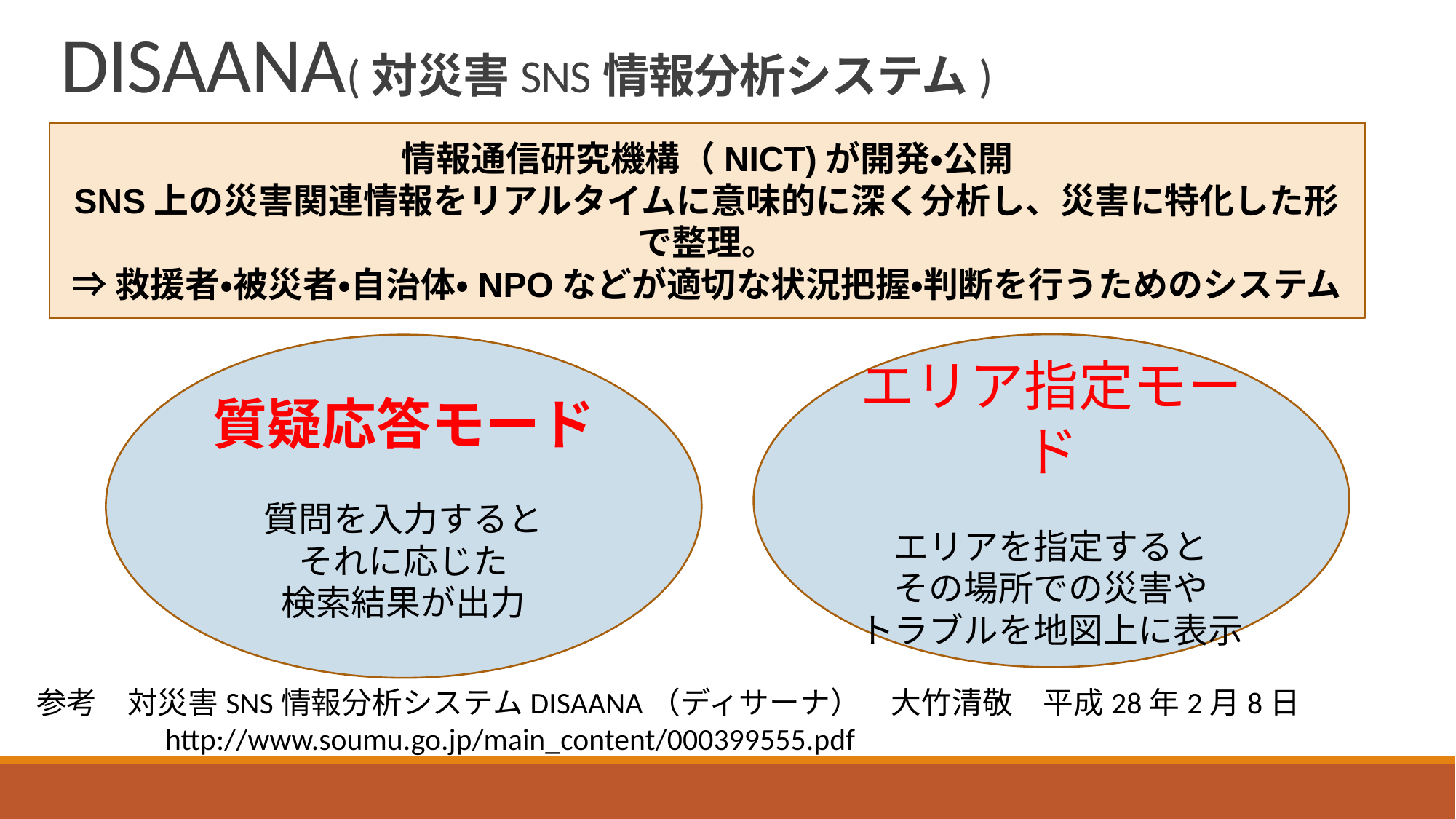

# DISAANA(対災害SNS情報分析システム)
情報通信研究機構（NICT)が開発・公開
SNS上の災害関連情報をリアルタイムに意味的に深く分析し、災害に特化した形で整理。
⇒救援者・被災者・自治体・NPOなどが適切な状況把握・判断を行うためのシステム

エリア指定モード

エリアを指定すると
その場所での災害や
トラブルを地図上に表示
質疑応答モード

質問を入力すると
それに応じた
検索結果が出力
参考　対災害SNS情報分析システムDISAANA（ディサーナ）　大竹清敬　平成28年2月8日
　　　　http://www.soumu.go.jp/main_content/000399555.pdf